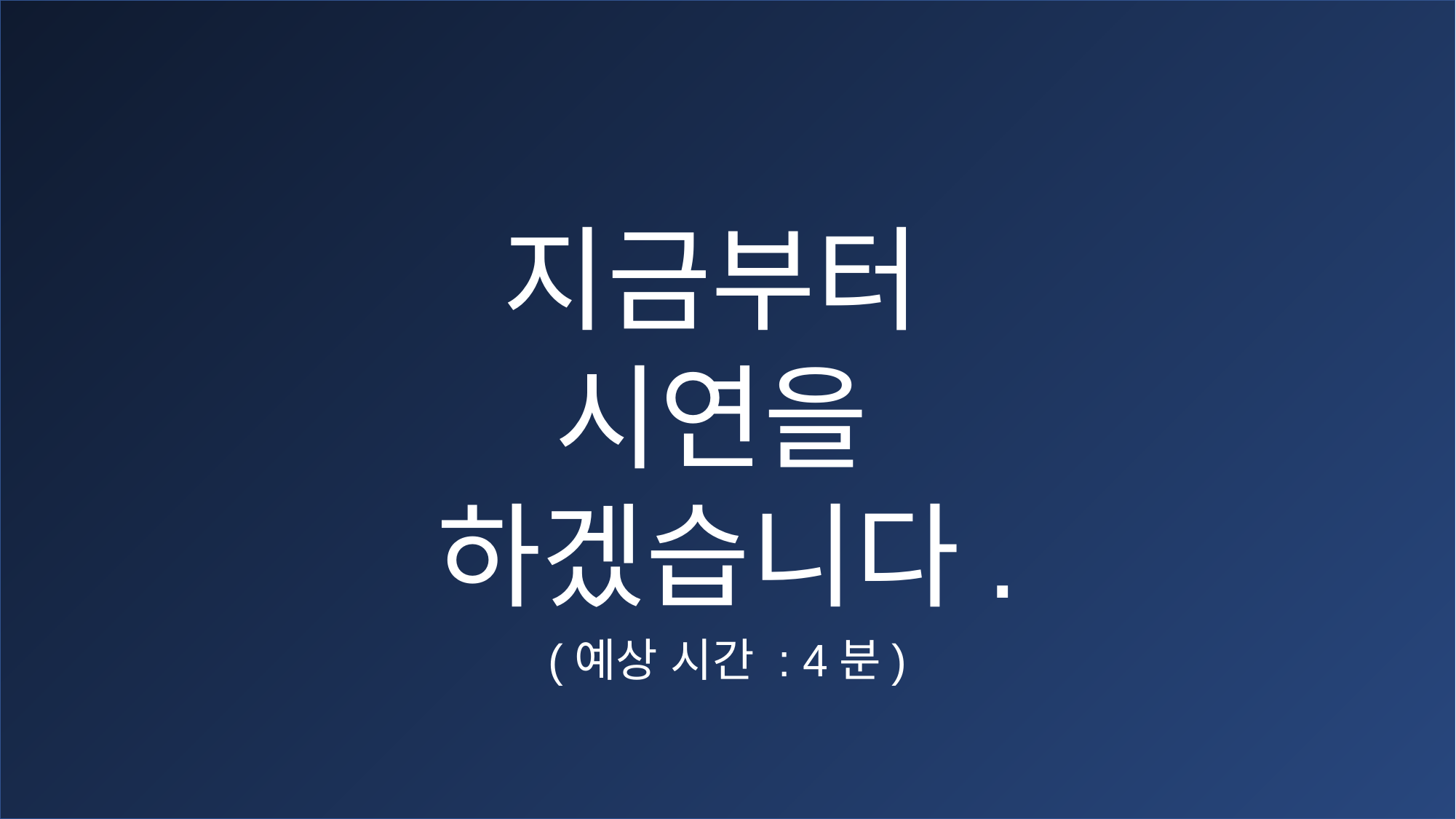

#
지금부터
시연을
하겠습니다.
(예상 시간 : 4분)